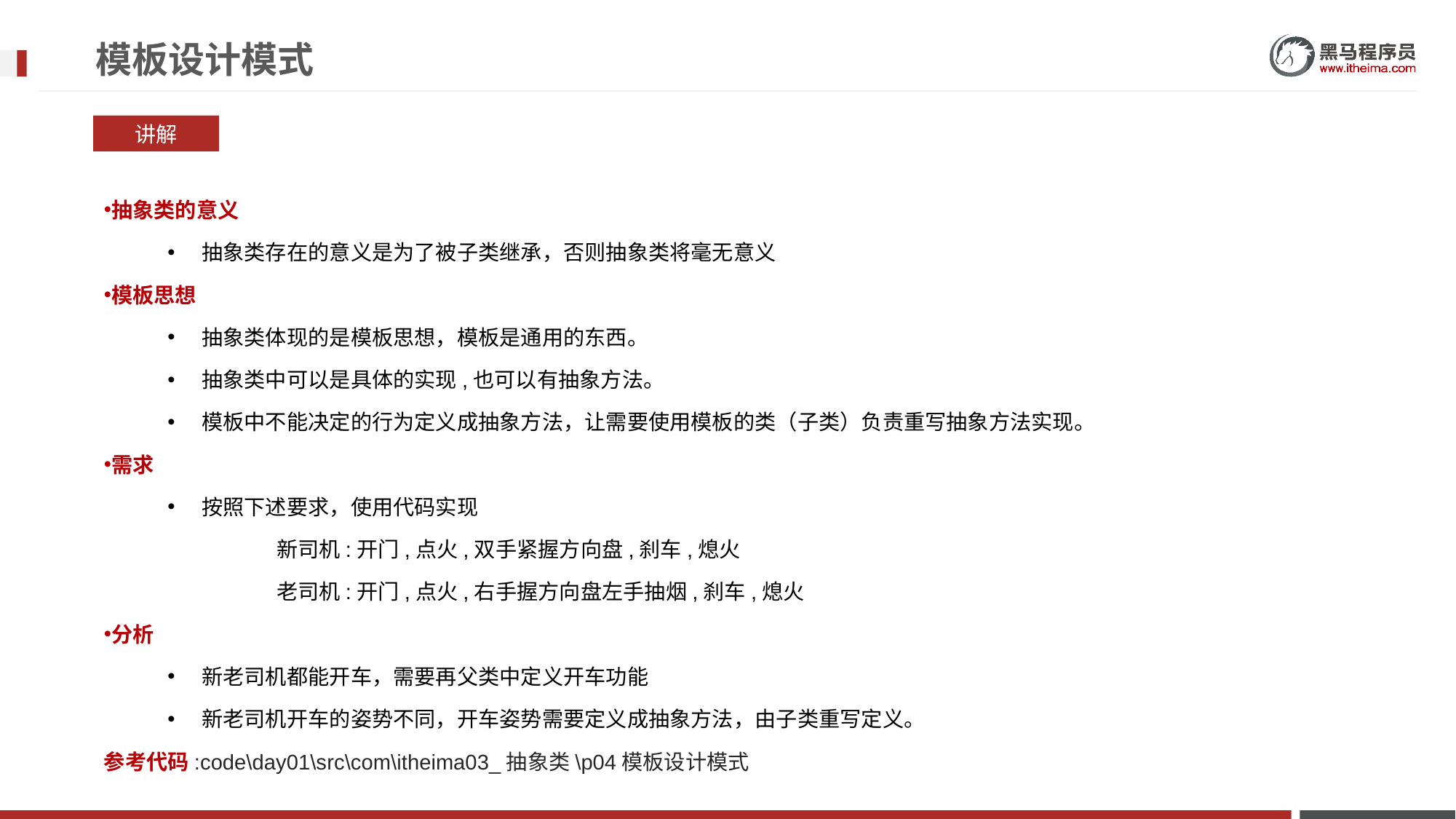

# 模板设计模式
讲解
抽象类的意义
抽象类存在的意义是为了被子类继承，否则抽象类将毫无意义
模板思想
抽象类体现的是模板思想，模板是通用的东西。
抽象类中可以是具体的实现,也可以有抽象方法。
模板中不能决定的行为定义成抽象方法，让需要使用模板的类（子类）负责重写抽象方法实现。
需求
按照下述要求，使用代码实现
	新司机:开门,点火,双手紧握方向盘,刹车,熄火
	老司机:开门,点火,右手握方向盘左手抽烟,刹车,熄火
分析
新老司机都能开车，需要再父类中定义开车功能
新老司机开车的姿势不同，开车姿势需要定义成抽象方法，由子类重写定义。
参考代码:code\day01\src\com\itheima03_抽象类\p04模板设计模式